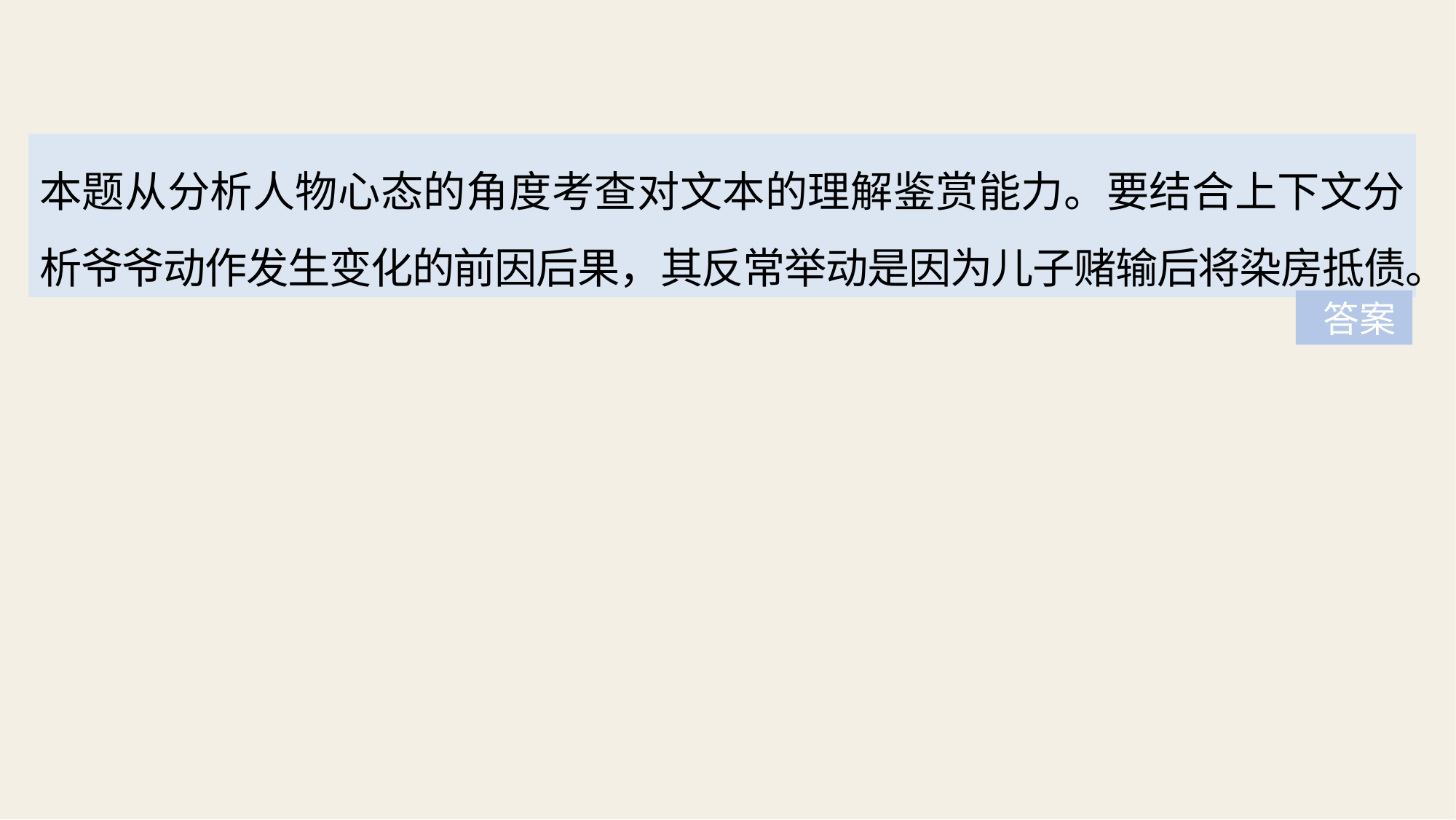

本题从分析人物心态的角度考查对文本的理解鉴赏能力。要结合上下文分析爷爷动作发生变化的前因后果，其反常举动是因为儿子赌输后将染房抵债。
 答案